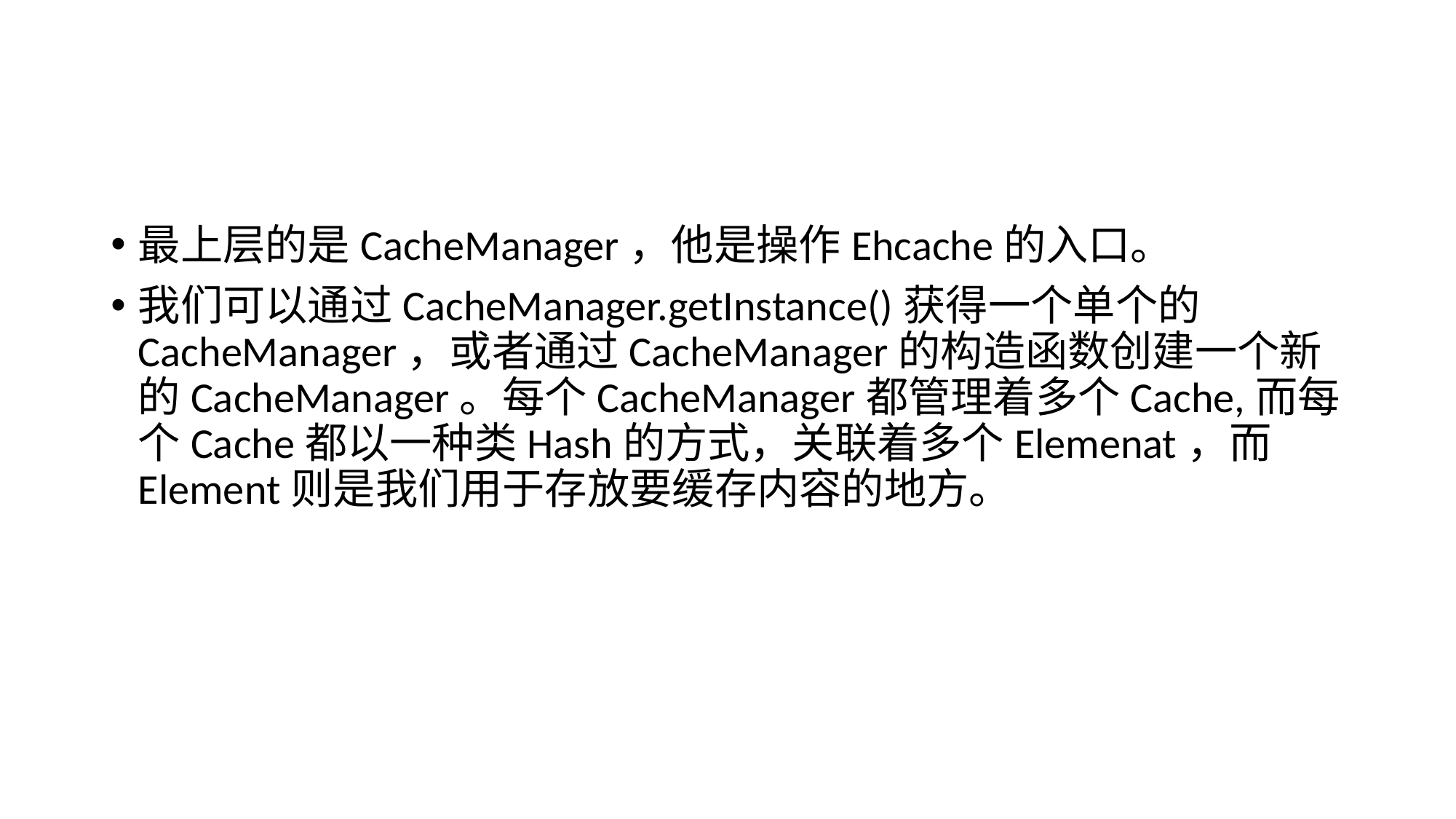

#
最上层的是CacheManager，他是操作Ehcache的入口。
我们可以通过CacheManager.getInstance()获得一个单个的CacheManager，或者通过CacheManager的构造函数创建一个新的CacheManager。每个CacheManager都管理着多个Cache,而每个Cache都以一种类Hash的方式，关联着多个Elemenat，而Element则是我们用于存放要缓存内容的地方。